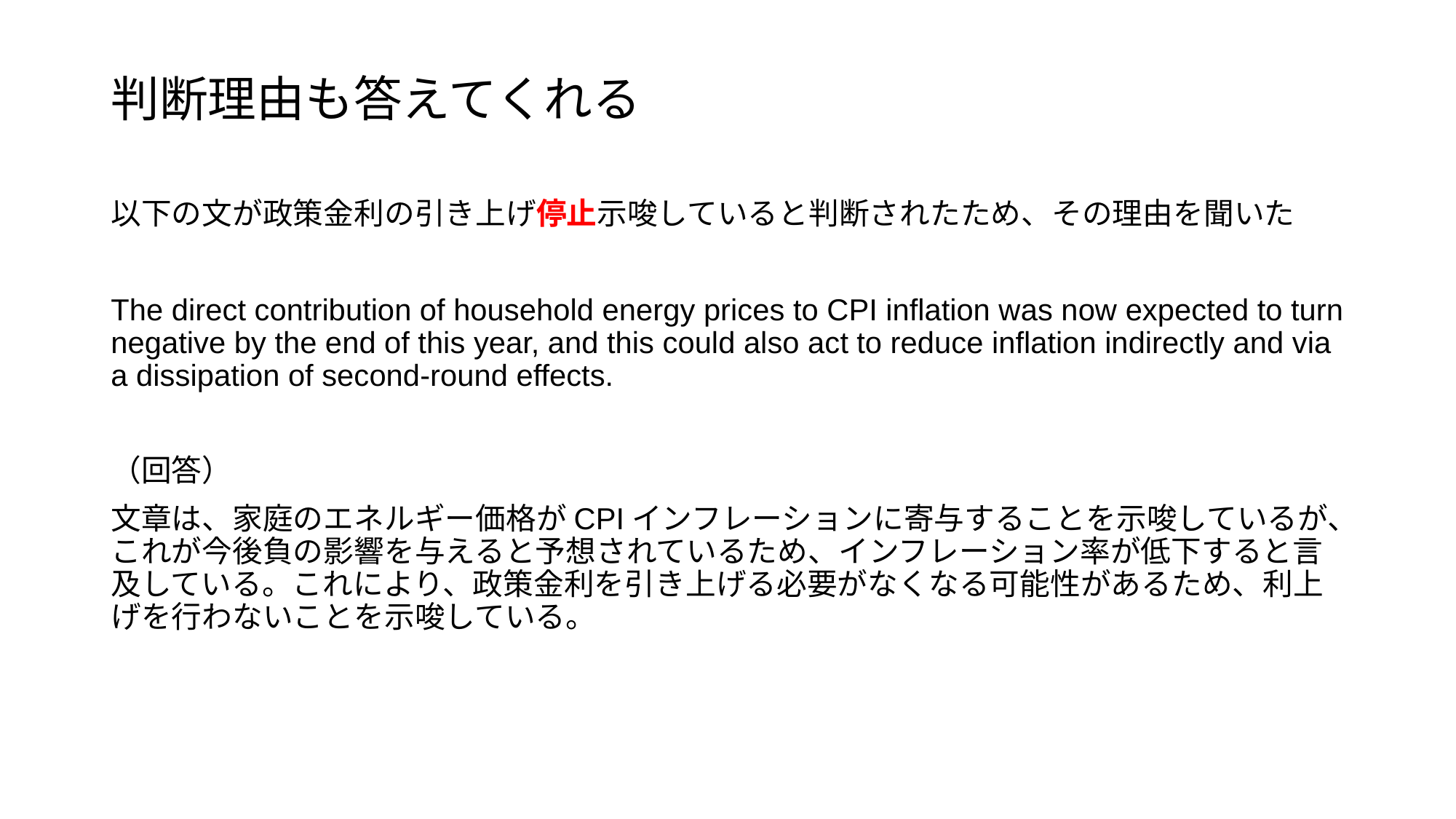

# 判断理由も答えてくれる
以下の文が政策金利の引き上げ停止示唆していると判断されたため、その理由を聞いた

The direct contribution of household energy prices to CPI inflation was now expected to turn negative by the end of this year, and this could also act to reduce inflation indirectly and via a dissipation of second-round effects.

（回答）
文章は、家庭のエネルギー価格がCPIインフレーションに寄与することを示唆しているが、これが今後負の影響を与えると予想されているため、インフレーション率が低下すると言及している。これにより、政策金利を引き上げる必要がなくなる可能性があるため、利上げを行わないことを示唆している。